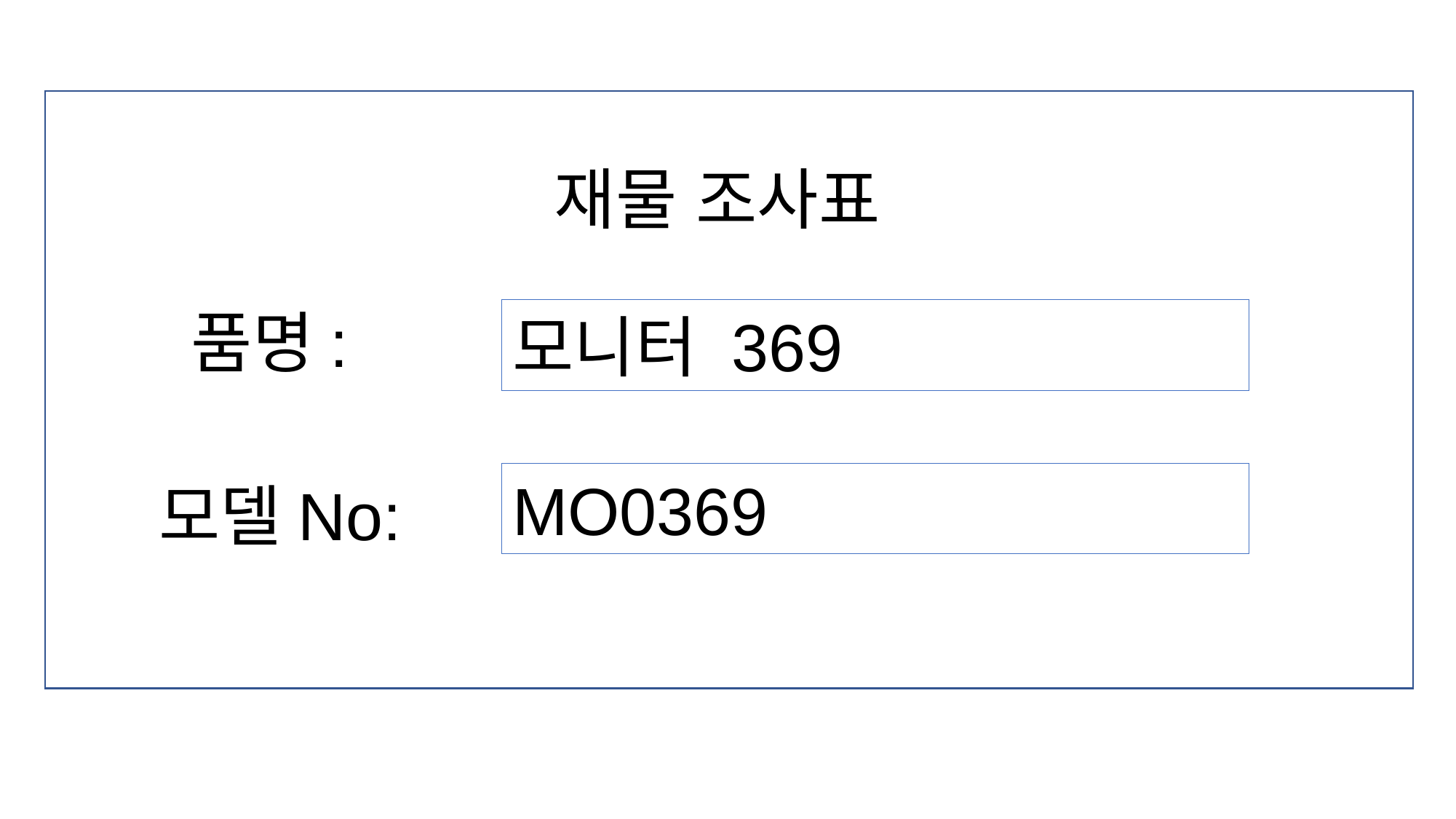

재물 조사표
품명:
모니터 369
MO0369
모델No: